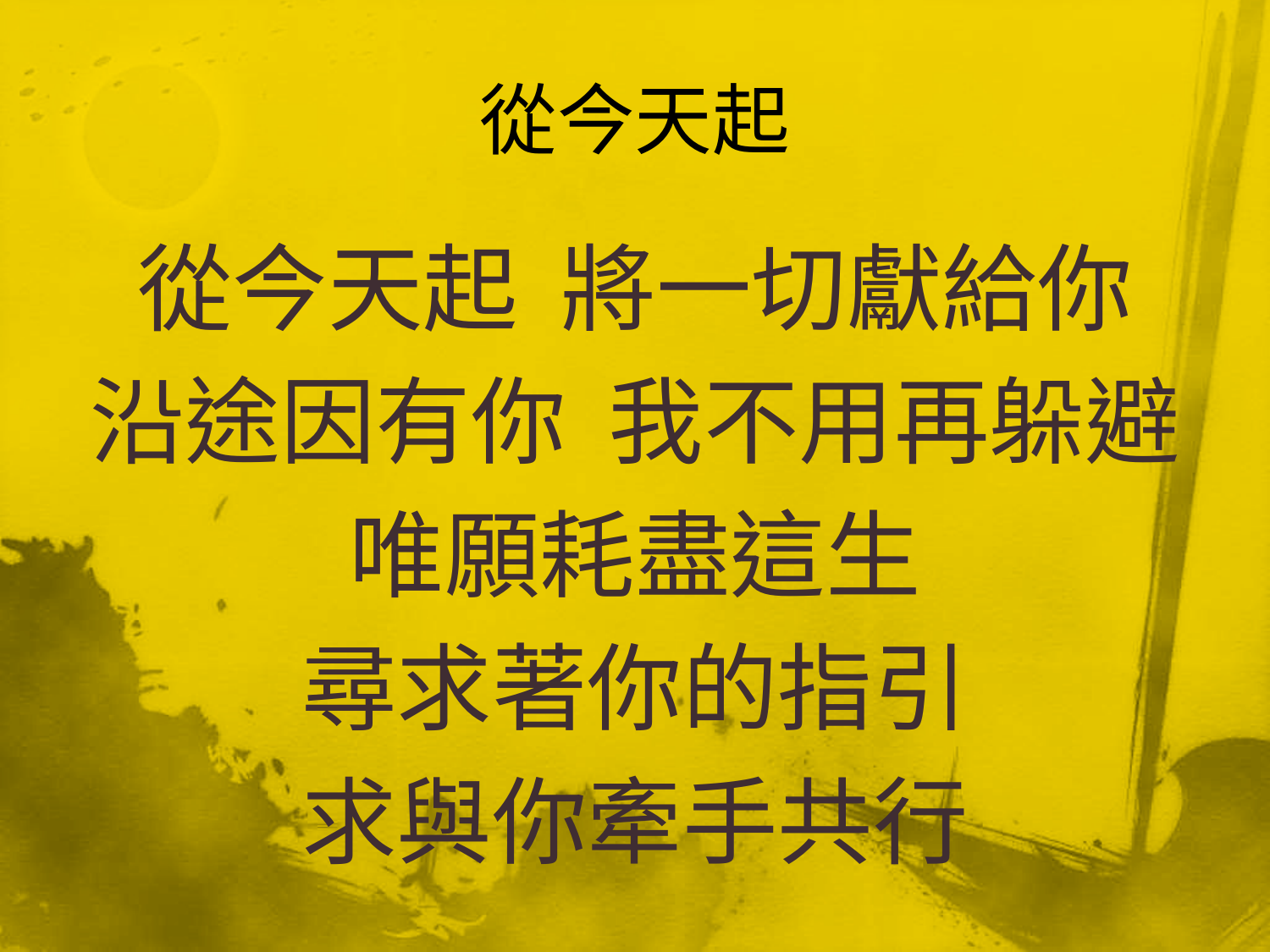

# 從今天起
從今天起  將一切獻給你
沿途因有你  我不用再躲避
唯願耗盡這生
尋求著你的指引
求與你牽手共行